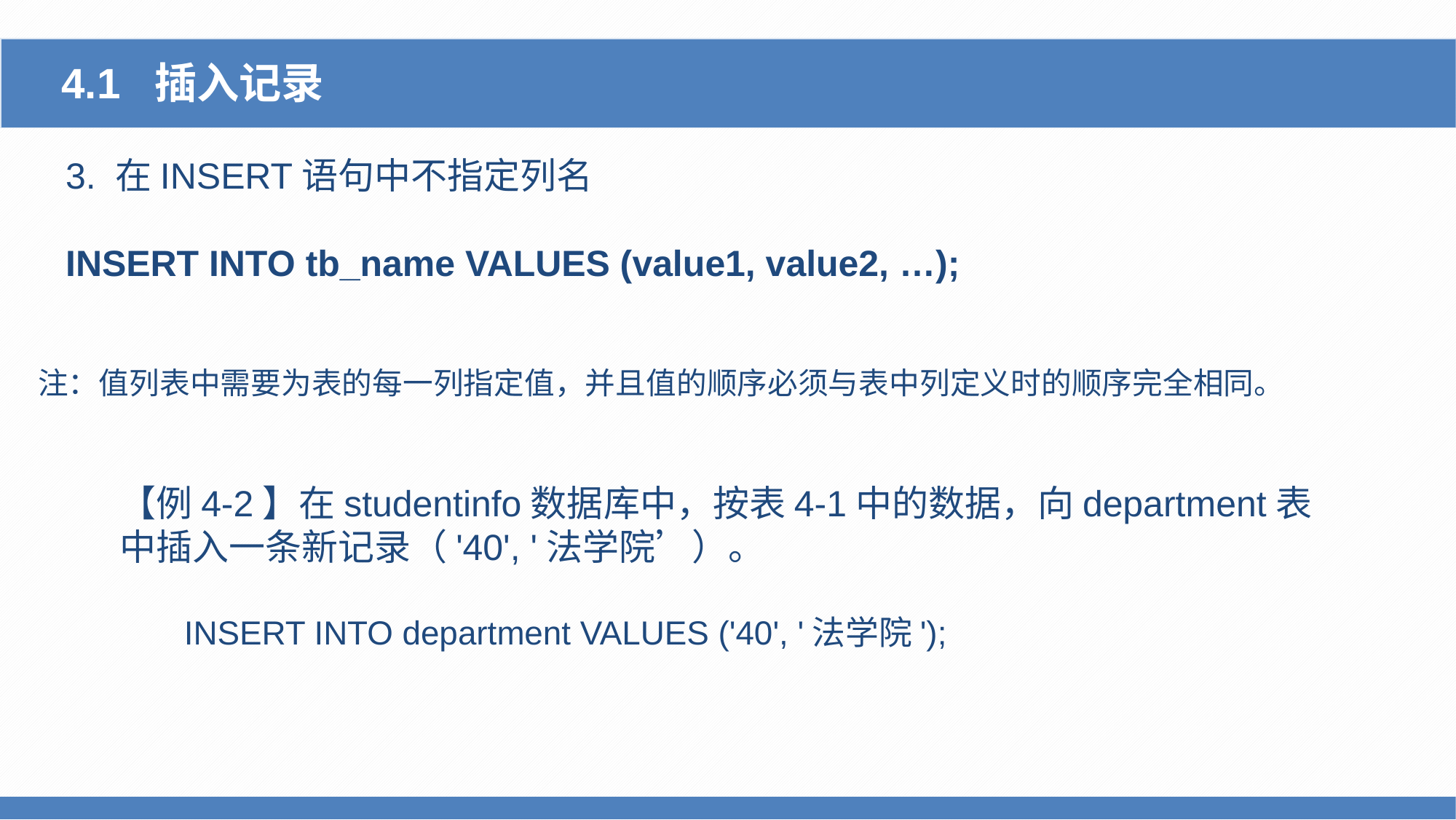

4.1  插入记录
3. 在INSERT语句中不指定列名

INSERT INTO tb_name VALUES (value1, value2, …);

注：值列表中需要为表的每一列指定值，并且值的顺序必须与表中列定义时的顺序完全相同。
【例4-2】在studentinfo数据库中，按表4-1中的数据，向department表中插入一条新记录（'40', '法学院’）。

INSERT INTO department VALUES ('40', '法学院');